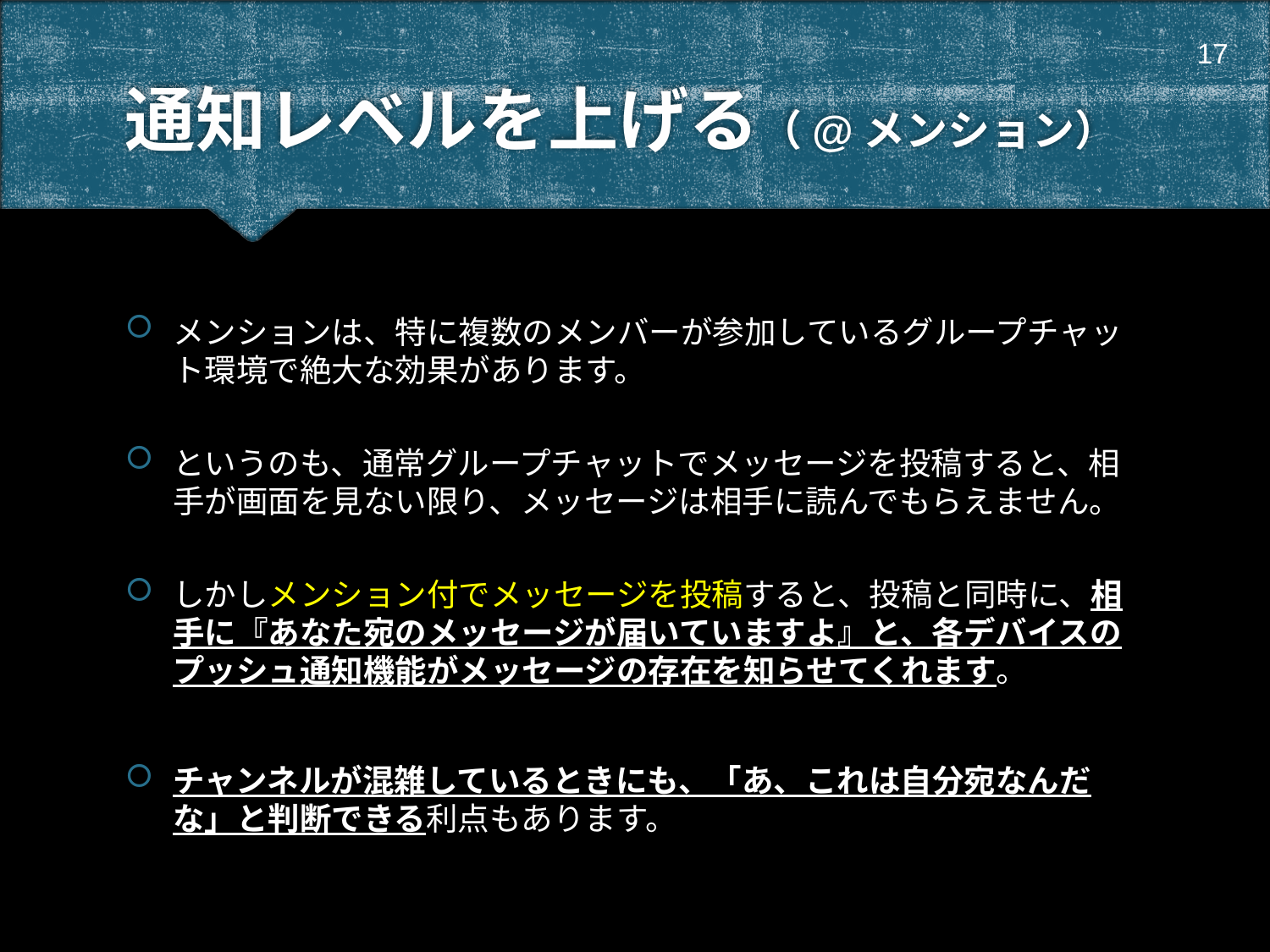

17
# 通知レベルを上げる（@メンション）
メンションは、特に複数のメンバーが参加しているグループチャット環境で絶大な効果があります。
というのも、通常グループチャットでメッセージを投稿すると、相手が画面を見ない限り、メッセージは相手に読んでもらえません。
しかしメンション付でメッセージを投稿すると、投稿と同時に、相手に『あなた宛のメッセージが届いていますよ』と、各デバイスのプッシュ通知機能がメッセージの存在を知らせてくれます。

チャンネルが混雑しているときにも、「あ、これは自分宛なんだな」と判断できる利点もあります。